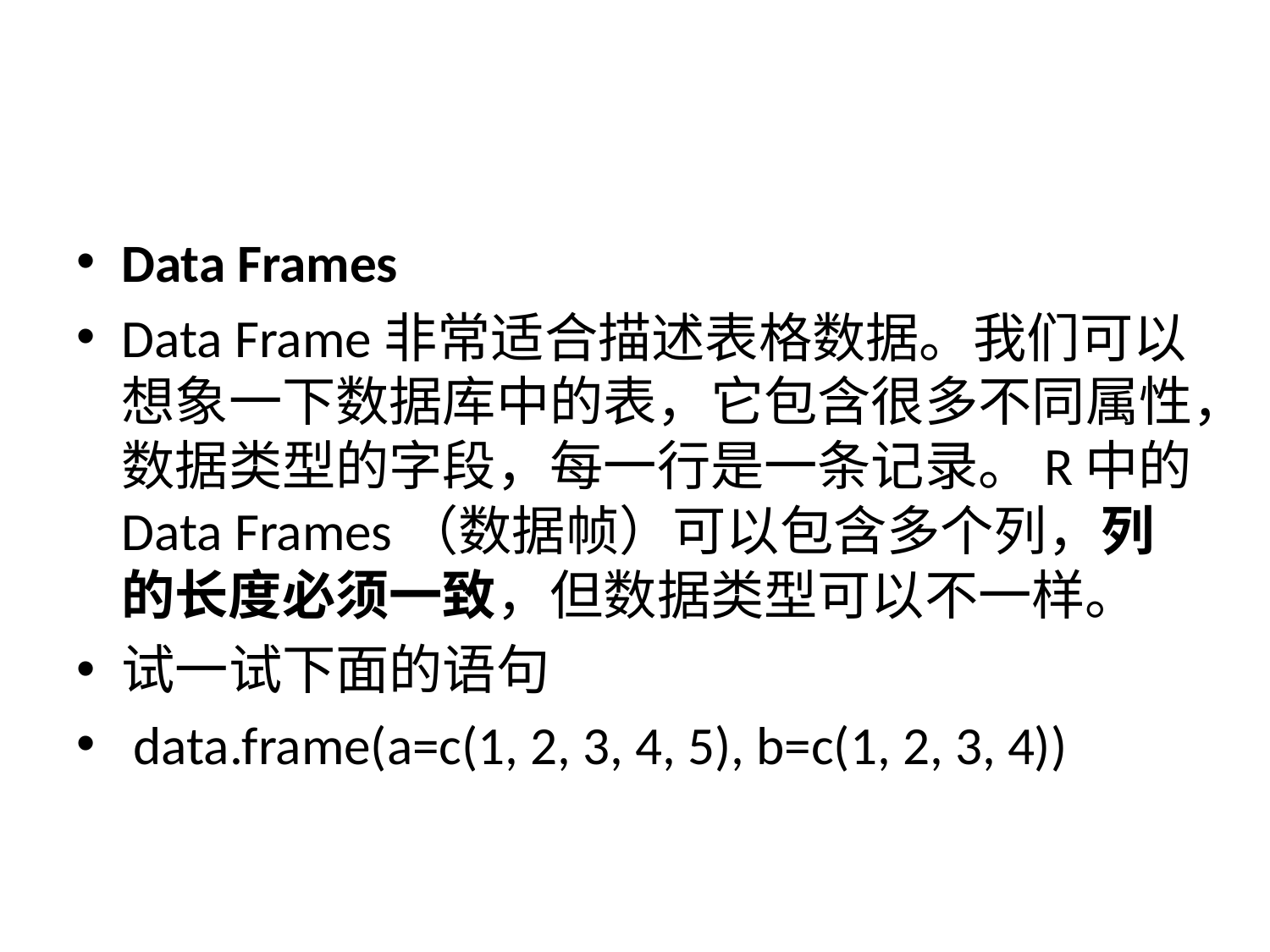

#
Data Frames
Data Frame非常适合描述表格数据。我们可以想象一下数据库中的表，它包含很多不同属性，数据类型的字段，每一行是一条记录。R中的Data Frames（数据帧）可以包含多个列，列的长度必须一致，但数据类型可以不一样。
试一试下面的语句
 data.frame(a=c(1, 2, 3, 4, 5), b=c(1, 2, 3, 4))